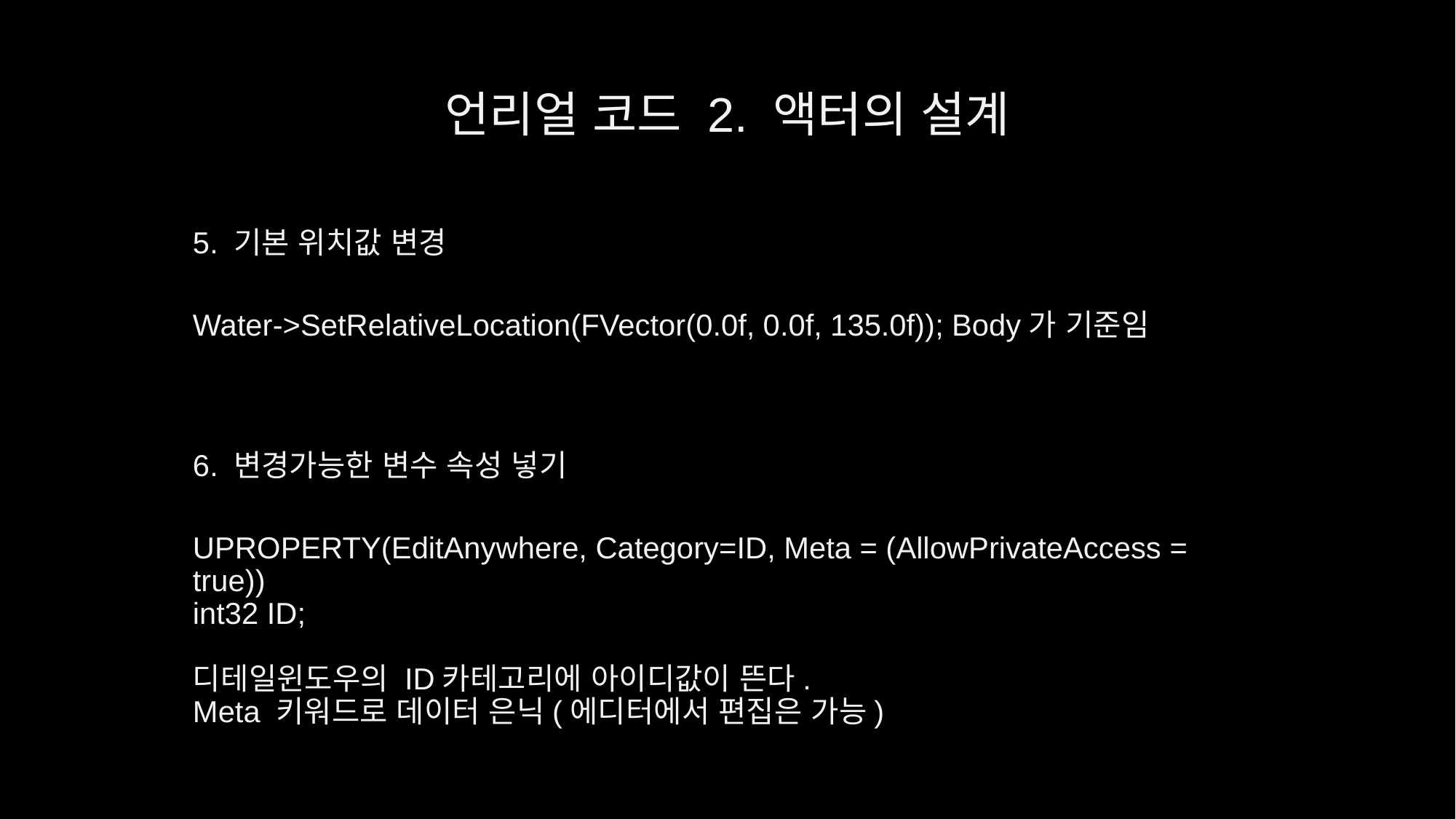

# 언리얼 코드 2. 액터의 설계
5. 기본 위치값 변경
Water->SetRelativeLocation(FVector(0.0f, 0.0f, 135.0f)); Body가 기준임
6. 변경가능한 변수 속성 넣기
UPROPERTY(EditAnywhere, Category=ID, Meta = (AllowPrivateAccess = true))
int32 ID;

디테일윈도우의 ID카테고리에 아이디값이 뜬다.
Meta 키워드로 데이터 은닉(에디터에서 편집은 가능)